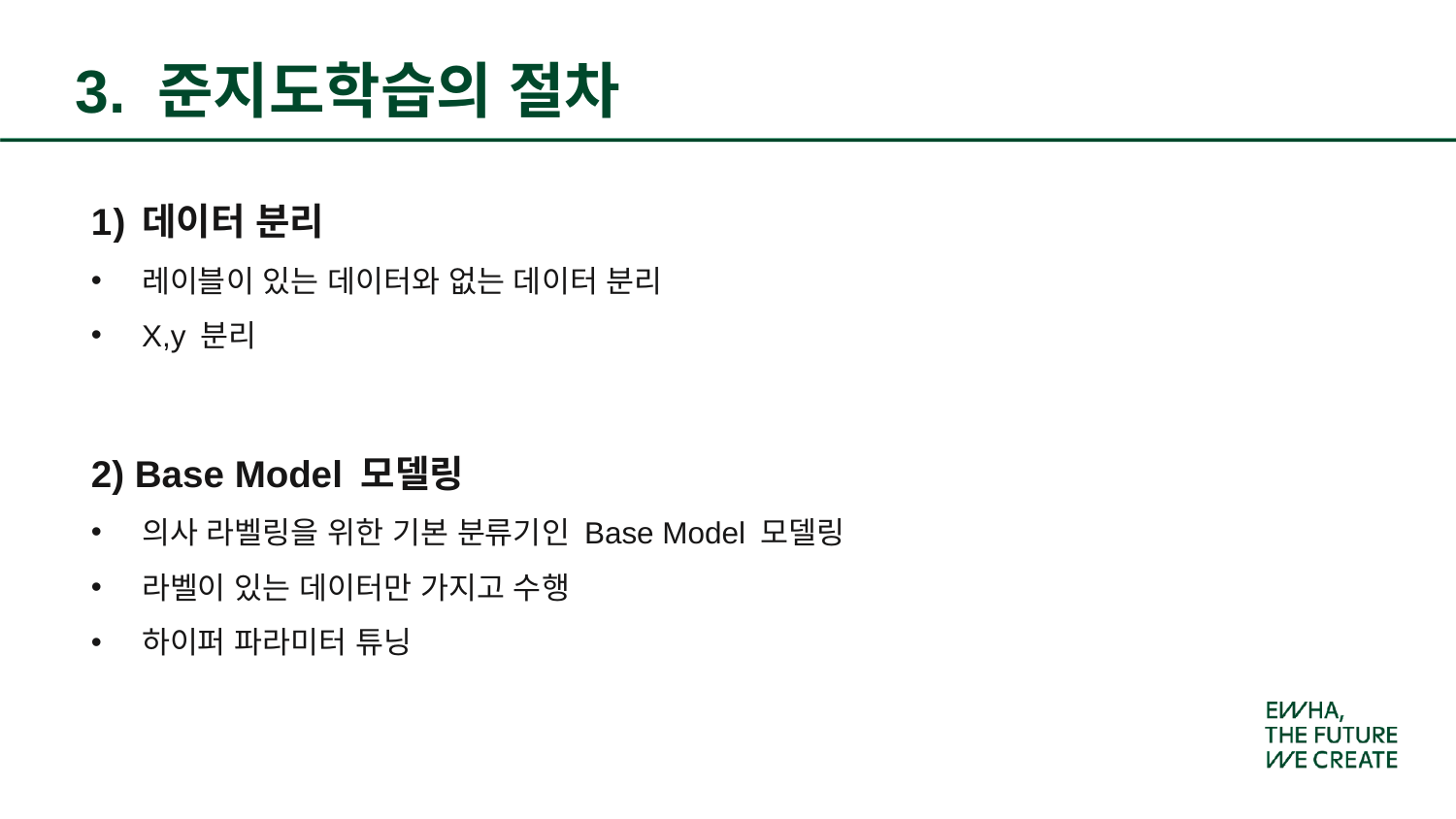

3. 준지도학습의 절차
데이터 분리
레이블이 있는 데이터와 없는 데이터 분리
X,y 분리

2) Base Model 모델링
의사 라벨링을 위한 기본 분류기인 Base Model 모델링
라벨이 있는 데이터만 가지고 수행
하이퍼 파라미터 튜닝